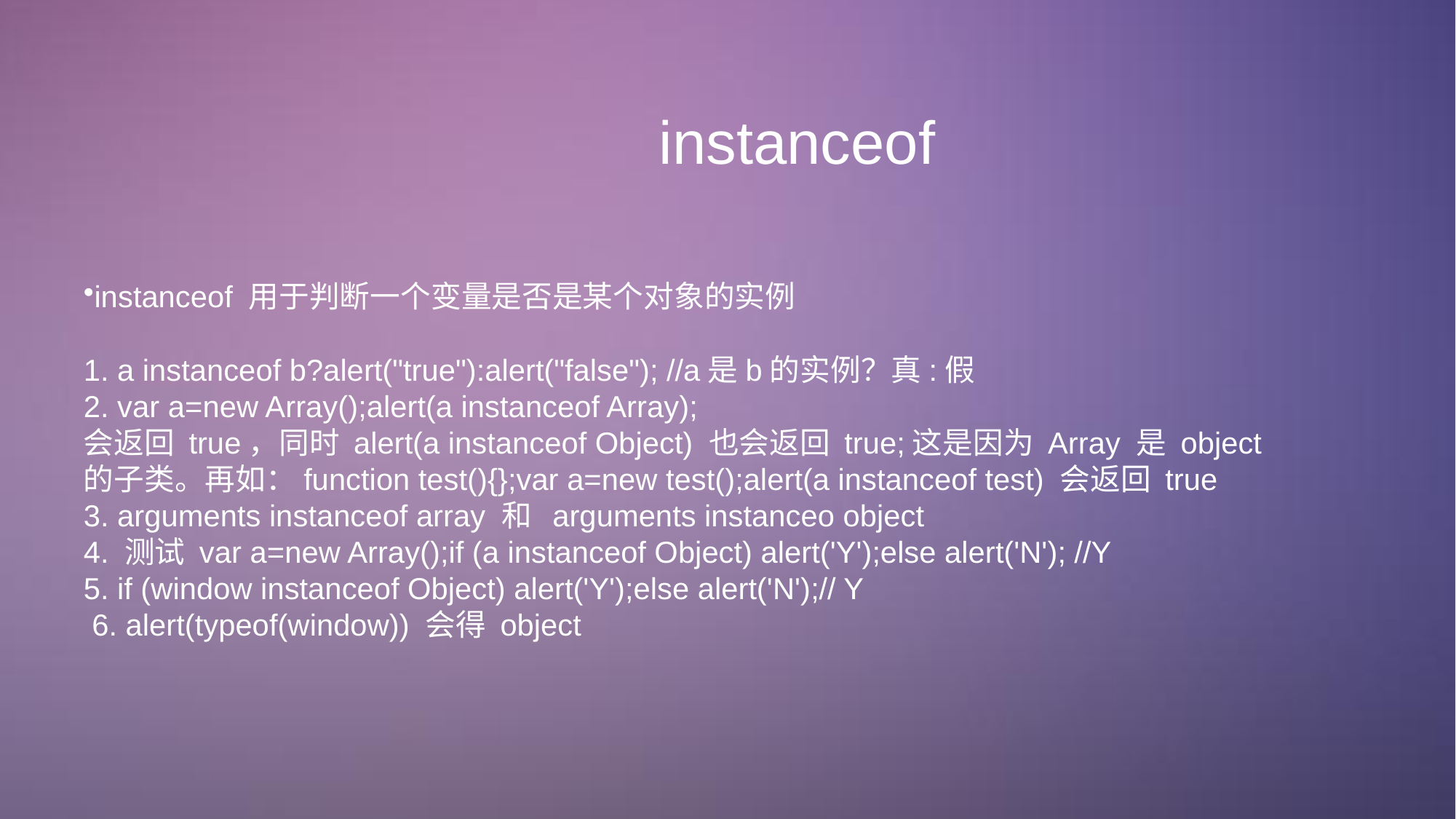

# instanceof
instanceof 用于判断一个变量是否是某个对象的实例

1. a instanceof b?alert("true"):alert("false"); //a是b的实例？真:假
2. var a=new Array();alert(a instanceof Array);
会返回 true，同时 alert(a instanceof Object) 也会返回 true;这是因为 Array 是 object
的子类。再如：function test(){};var a=new test();alert(a instanceof test) 会返回 true
3. arguments instanceof array 和  arguments instanceo object
4. 测试 var a=new Array();if (a instanceof Object) alert('Y');else alert('N'); //Y
5. if (window instanceof Object) alert('Y');else alert('N');// Y
 6. alert(typeof(window)) 会得 object